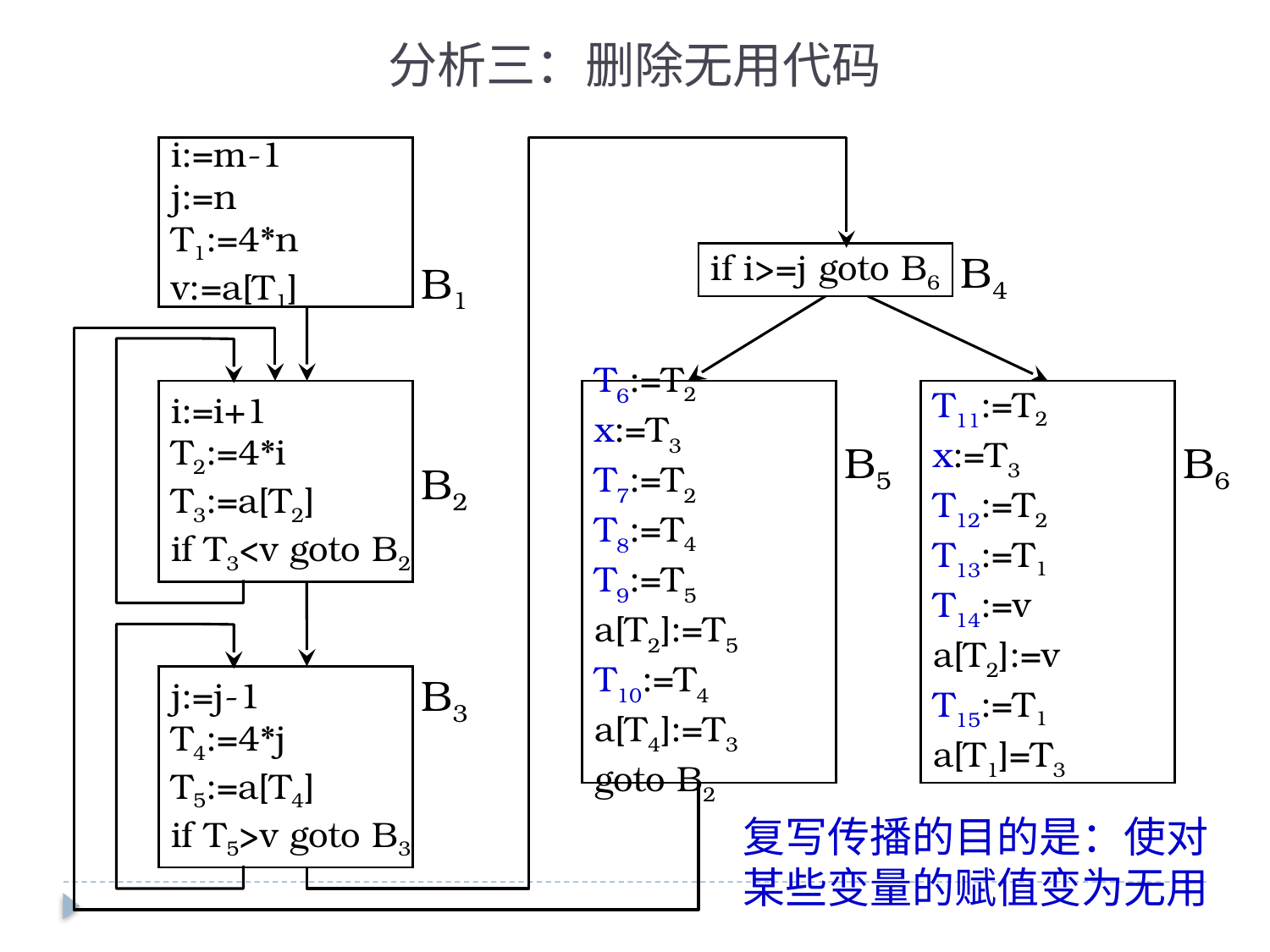

分析三：删除无用代码
i:=m-1
j:=n
T1:=4*n
v:=a[T1]

B4
B1
if i>=j goto B6

i:=i+1
T2:=4*i
T3:=a[T2]
if T3<v goto B2
T6:=T2
x:=T3
T7:=T2
T8:=T4
T9:=T5
a[T2]:=T5
T10:=T4
a[T4]:=T3
goto B2
T11:=T2
x:=T3
T12:=T2
T13:=T1
T14:=v
a[T2]:=v
T15:=T1
a[T1]=T3
B5
B6
B2

B3
j:=j-1
T4:=4*j
T5:=a[T4]
if T5>v goto B3
复写传播的目的是：使对某些变量的赋值变为无用